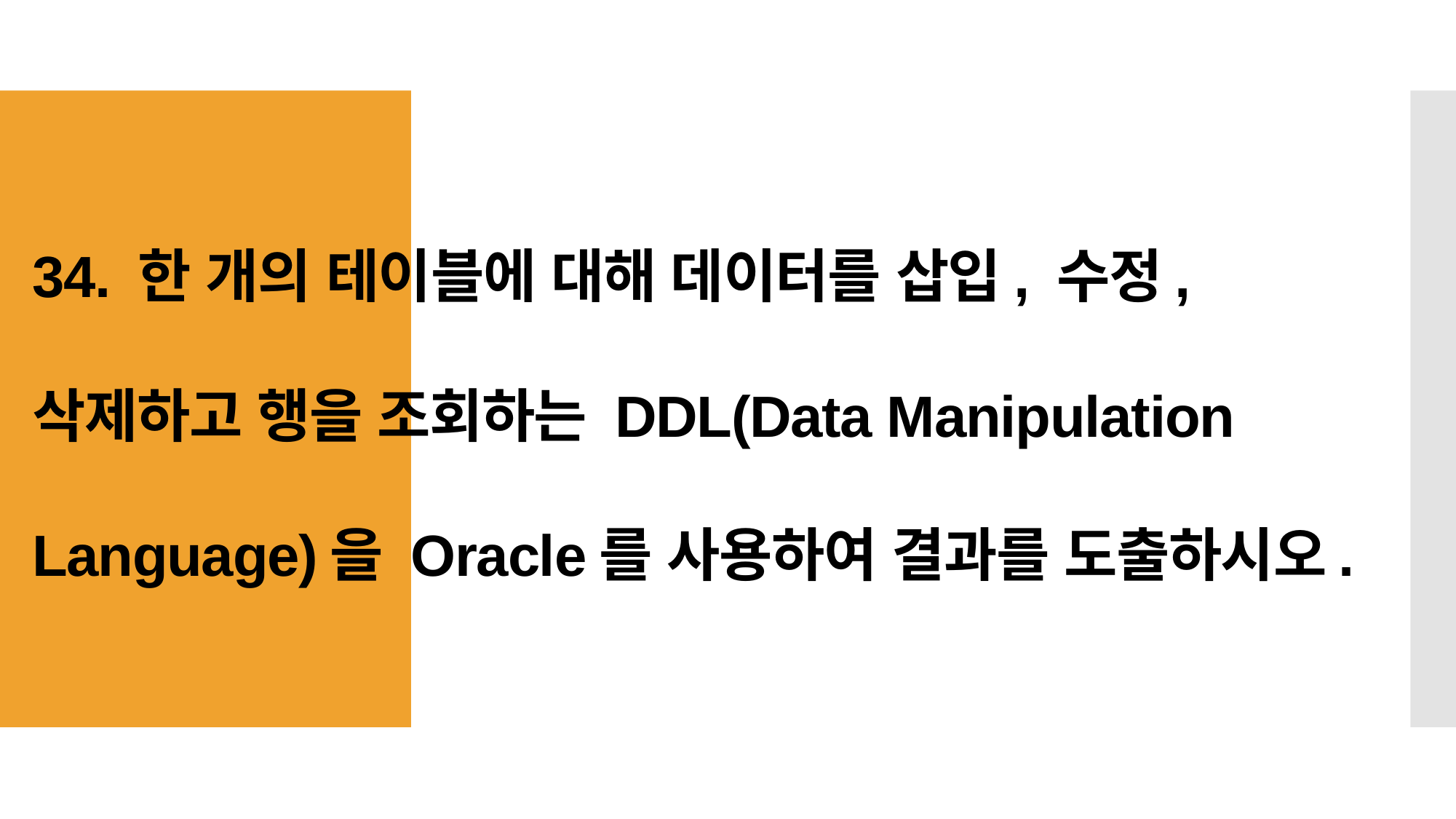

# 34. 한 개의 테이블에 대해 데이터를 삽입, 수정, 삭제하고 행을 조회하는 DDL(Data Manipulation Language)을 Oracle를 사용하여 결과를 도출하시오.